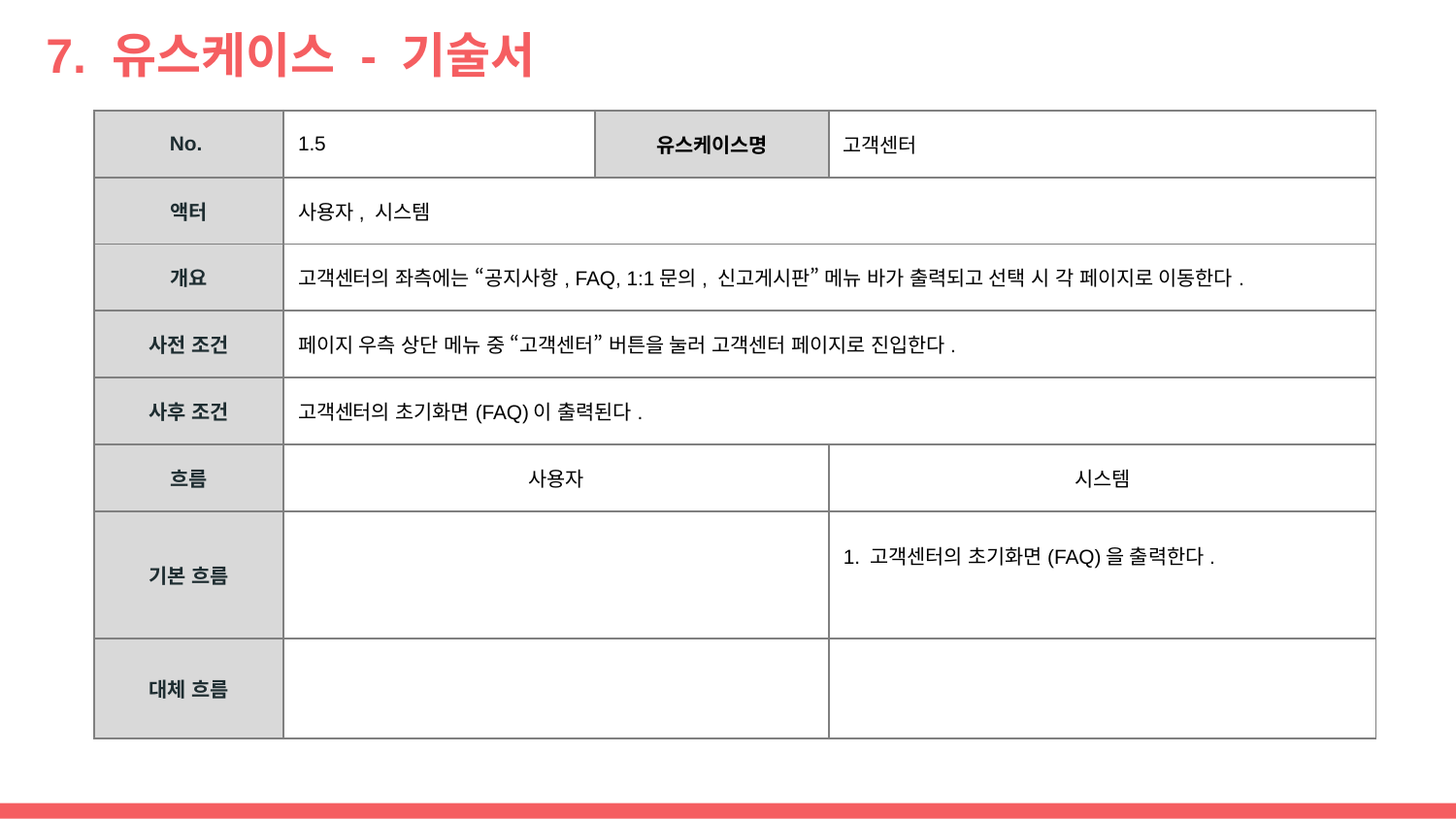

# 7. 유스케이스 - 기술서
| No. | 1.5 | 유스케이스명 | 고객센터 |
| --- | --- | --- | --- |
| 액터 | 사용자, 시스템 |  |  |
| 개요 | 고객센터의 좌측에는 “공지사항, FAQ, 1:1문의, 신고게시판” 메뉴 바가 출력되고 선택 시 각 페이지로 이동한다. |  |  |
| 사전 조건 | 페이지 우측 상단 메뉴 중 “고객센터” 버튼을 눌러 고객센터 페이지로 진입한다. |  |  |
| 사후 조건 | 고객센터의 초기화면(FAQ)이 출력된다. |  |  |
| 흐름 | 사용자 |  | 시스템 |
| 기본 흐름 |  |  | 1. 고객센터의 초기화면(FAQ)을 출력한다. |
| 대체 흐름 |  |  |  |